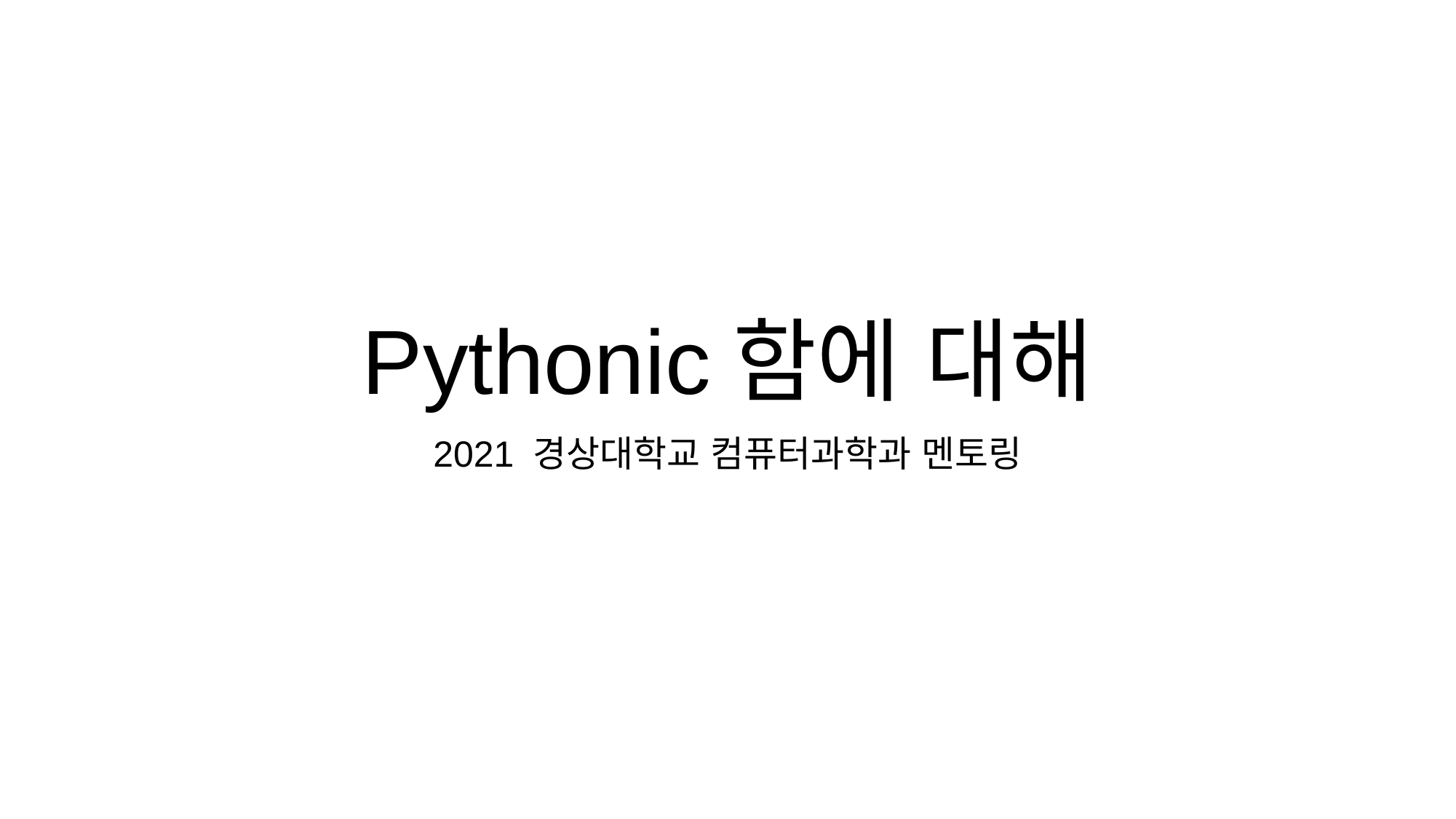

# Pythonic함에 대해
2021 경상대학교 컴퓨터과학과 멘토링